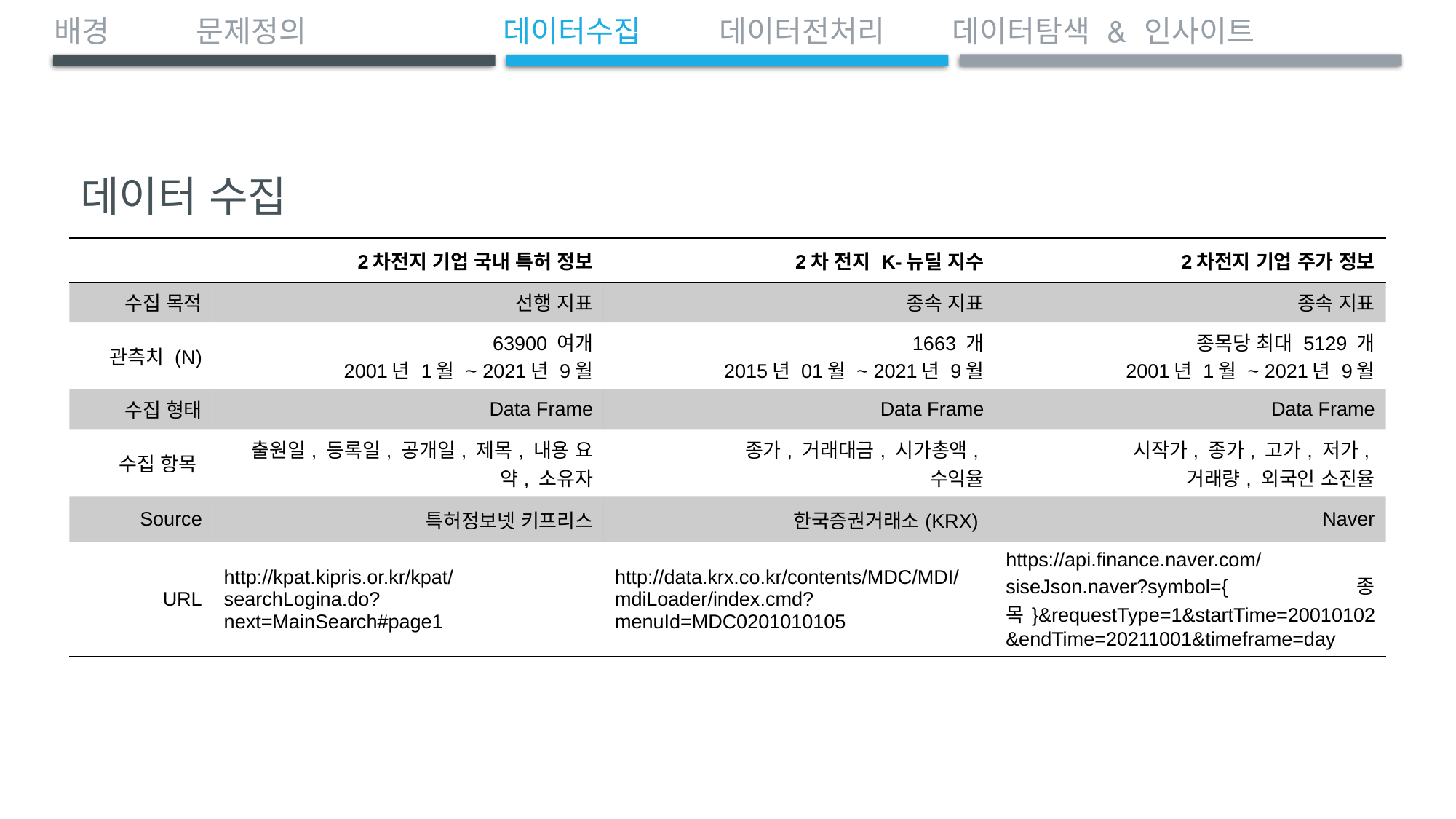

배경		    문제정의	 		  데이터수집	  데이터전처리 	    데이터탐색 & 인사이트
# 데이터 수집
|  | 2차전지 기업 국내 특허 정보 | 2차 전지 K-뉴딜 지수 | 2차전지 기업 주가 정보 |
| --- | --- | --- | --- |
| 수집 목적 | 선행 지표 | 종속 지표 | 종속 지표 |
| 관측치 (N) | 63900 여개 2001년 1월 ~ 2021년 9월 | 1663 개 2015년 01월 ~ 2021년 9월 | 종목당 최대 5129 개 2001년 1월 ~ 2021년 9월 |
| 수집 형태 | Data Frame | Data Frame | Data Frame |
| 수집 항목 | 출원일, 등록일, 공개일, 제목, 내용 요약, 소유자 | 종가, 거래대금, 시가총액, 수익율 | 시작가, 종가, 고가, 저가, 거래량, 외국인 소진율 |
| Source | 특허정보넷 키프리스 | 한국증권거래소(KRX) | Naver |
| URL | http://kpat.kipris.or.kr/kpat/searchLogina.do?next=MainSearch#page1 | http://data.krx.co.kr/contents/MDC/MDI/mdiLoader/index.cmd?menuId=MDC0201010105 | https://api.finance.naver.com/siseJson.naver?symbol={종 목}&requestType=1&startTime=20010102&endTime=20211001&timeframe=day |